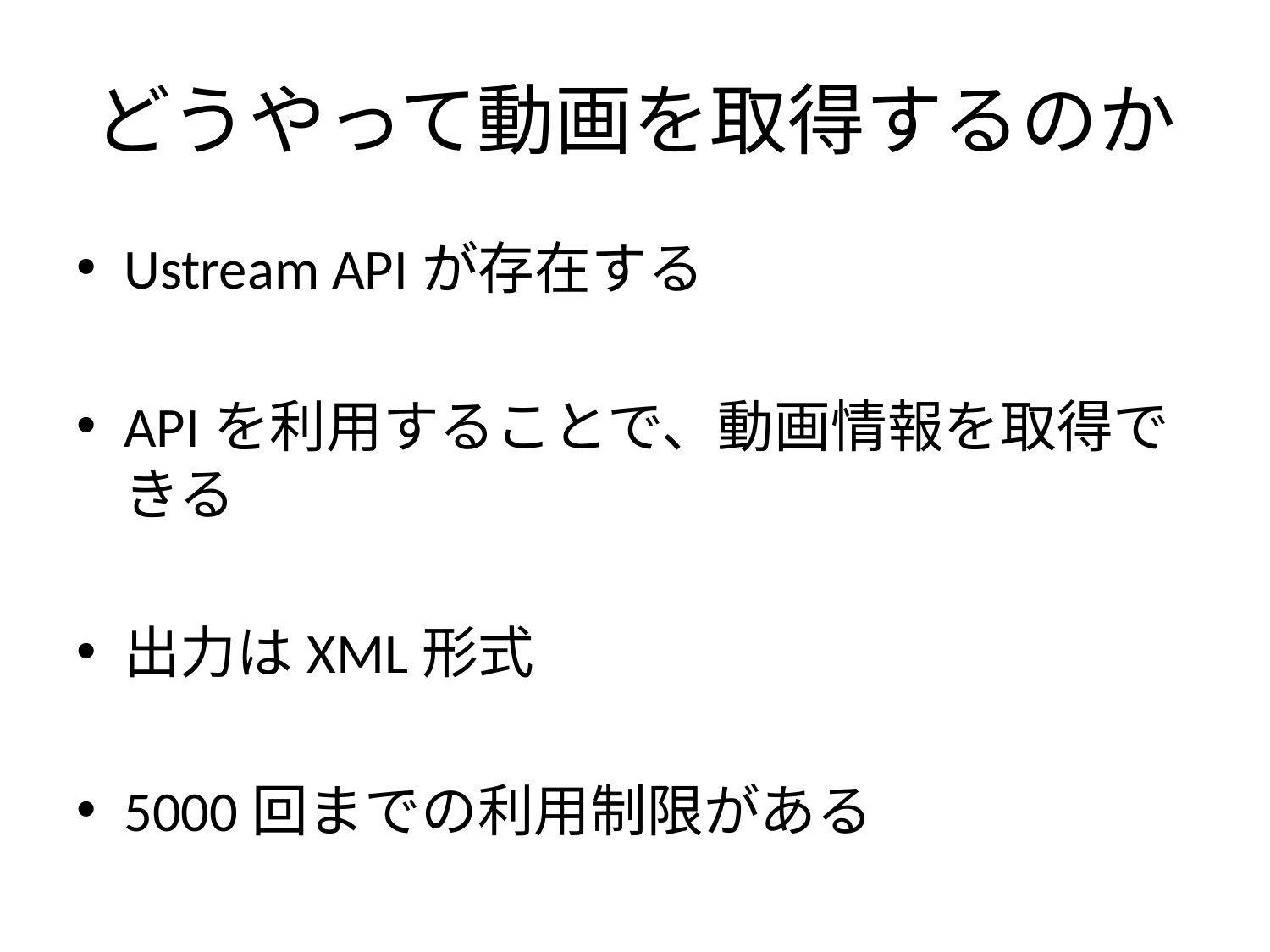

# どうやって動画を取得するのか
Ustream APIが存在する

APIを利用することで、動画情報を取得できる

出力はXML形式

5000回までの利用制限がある